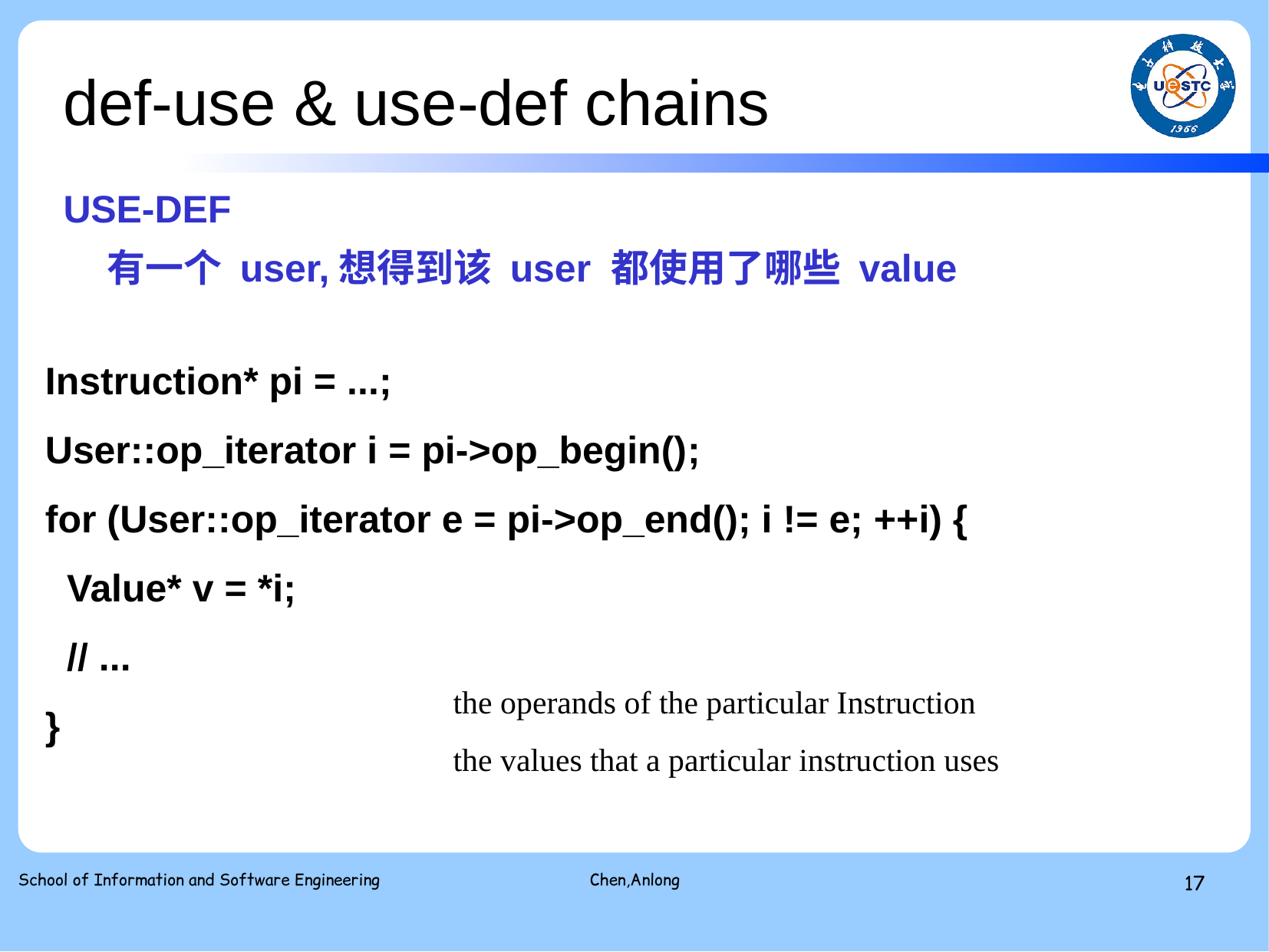

def-use & use-def chains
USE-DEF
    有一个 user,想得到该 user 都使用了哪些 value

Instruction* pi = ...;
User::op_iterator i = pi->op_begin();
for (User::op_iterator e = pi->op_end(); i != e; ++i) {
  Value* v = *i;
  // ...
}
the operands of the particular Instruction
the values that a particular instruction uses
School of Information and Software Engineering
Chen,Anlong
17